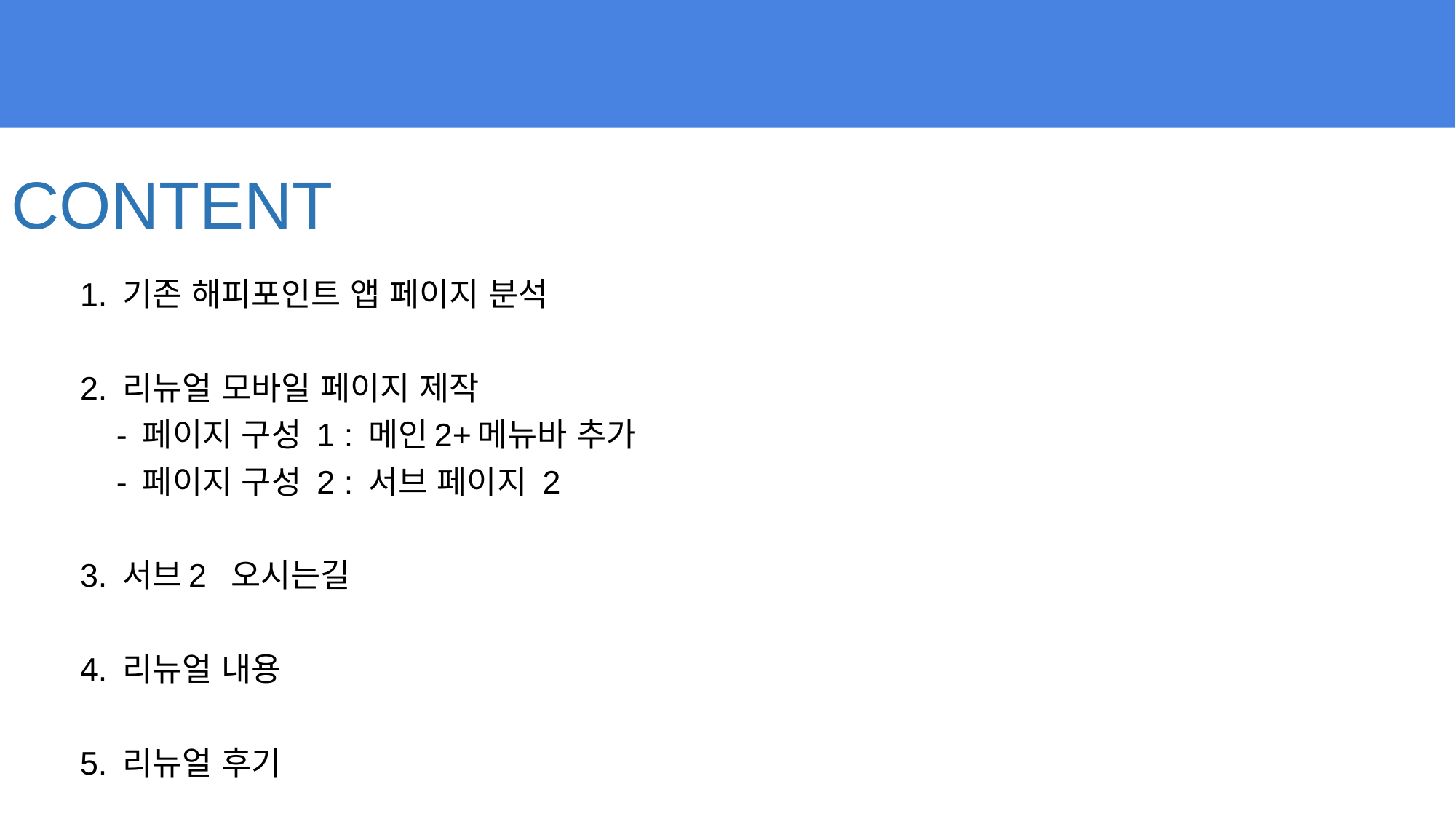

# CONTENT
1. 기존 해피포인트 앱 페이지 분석

2. 리뉴얼 모바일 페이지 제작
    - 페이지 구성 1 : 메인2+메뉴바 추가
    - 페이지 구성 2 : 서브 페이지 2

3. 서브2  오시는길

4. 리뉴얼 내용

5. 리뉴얼 후기